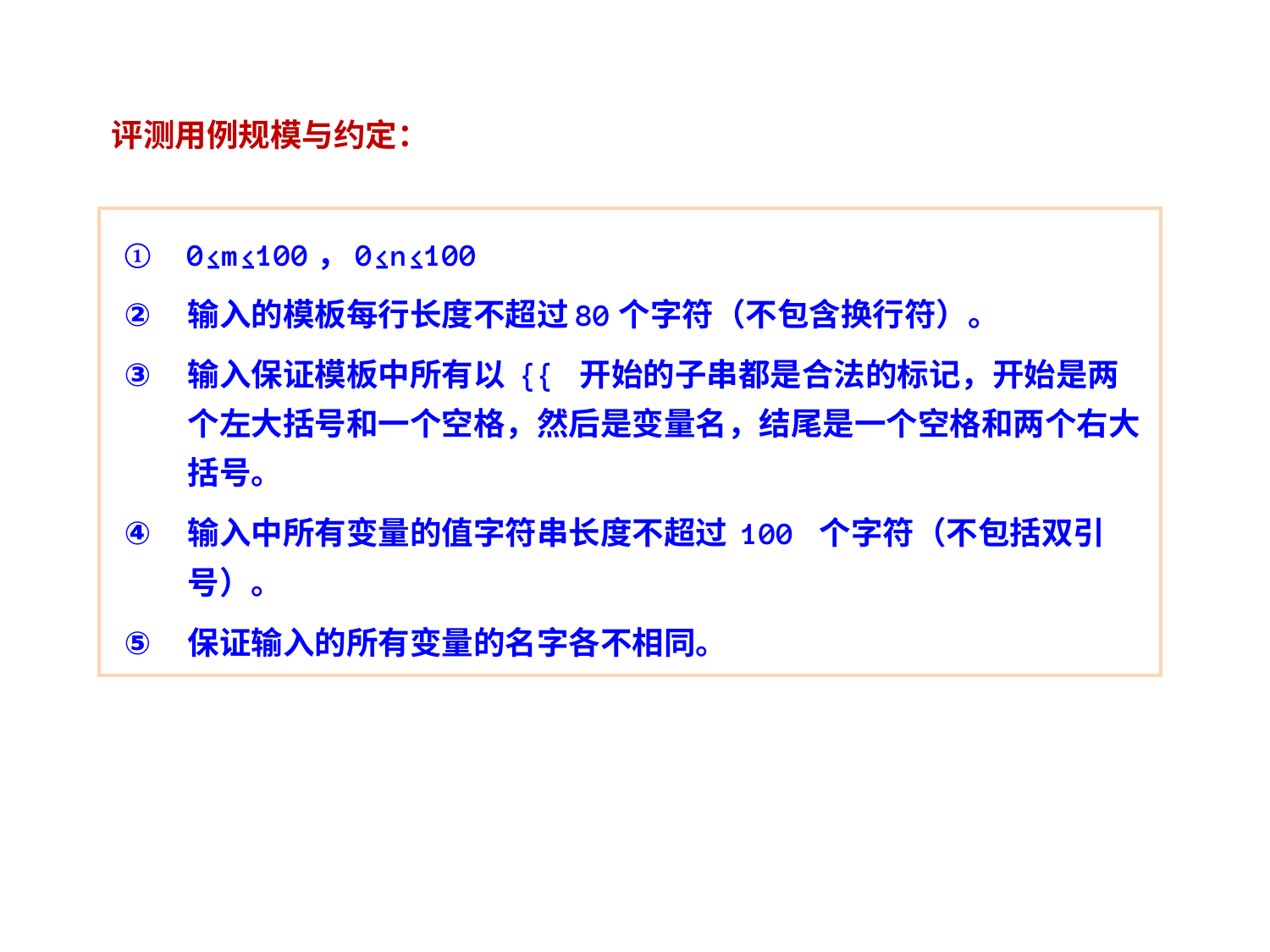

评测用例规模与约定：
0≤m≤100，0≤n≤100
输入的模板每行长度不超过80个字符（不包含换行符）。
输入保证模板中所有以 {{ 开始的子串都是合法的标记，开始是两个左大括号和一个空格，然后是变量名，结尾是一个空格和两个右大括号。
输入中所有变量的值字符串长度不超过 100 个字符（不包括双引号）。
保证输入的所有变量的名字各不相同。